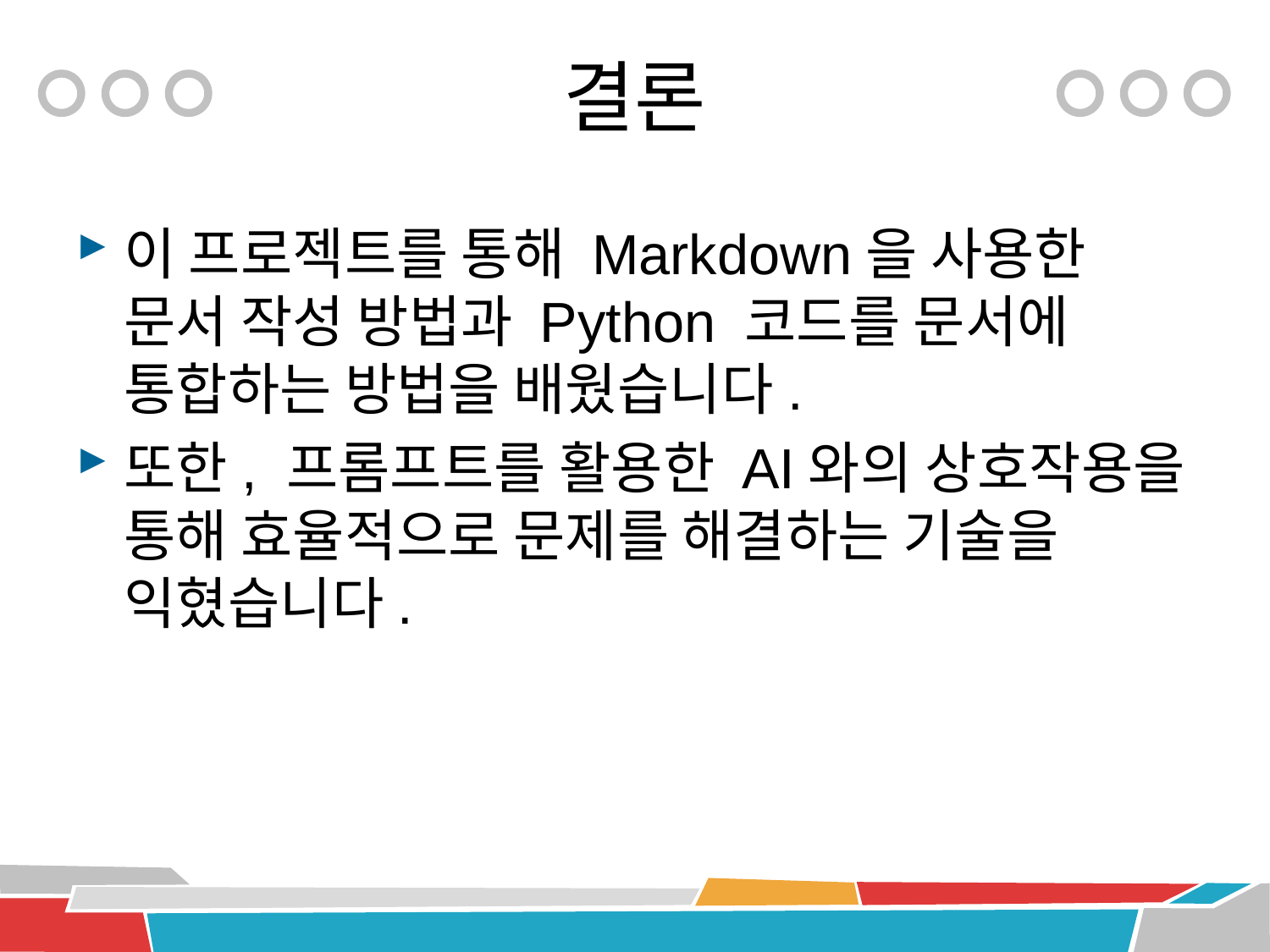

# 결론
이 프로젝트를 통해 Markdown을 사용한 문서 작성 방법과 Python 코드를 문서에 통합하는 방법을 배웠습니다.
또한, 프롬프트를 활용한 AI와의 상호작용을 통해 효율적으로 문제를 해결하는 기술을 익혔습니다.